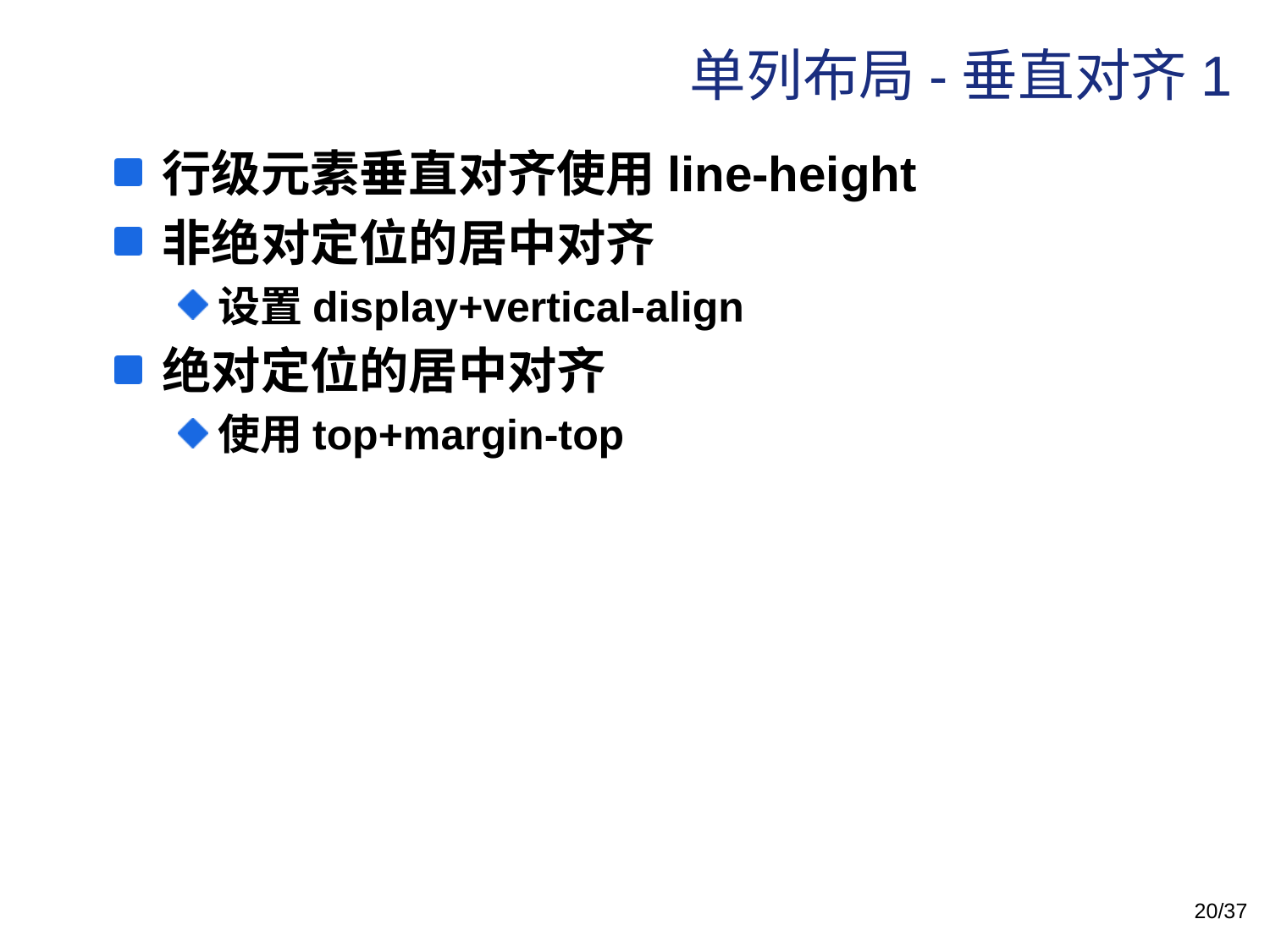

# 单列布局-垂直对齐1
行级元素垂直对齐使用line-height
非绝对定位的居中对齐
设置display+vertical-align
绝对定位的居中对齐
使用top+margin-top

20/37